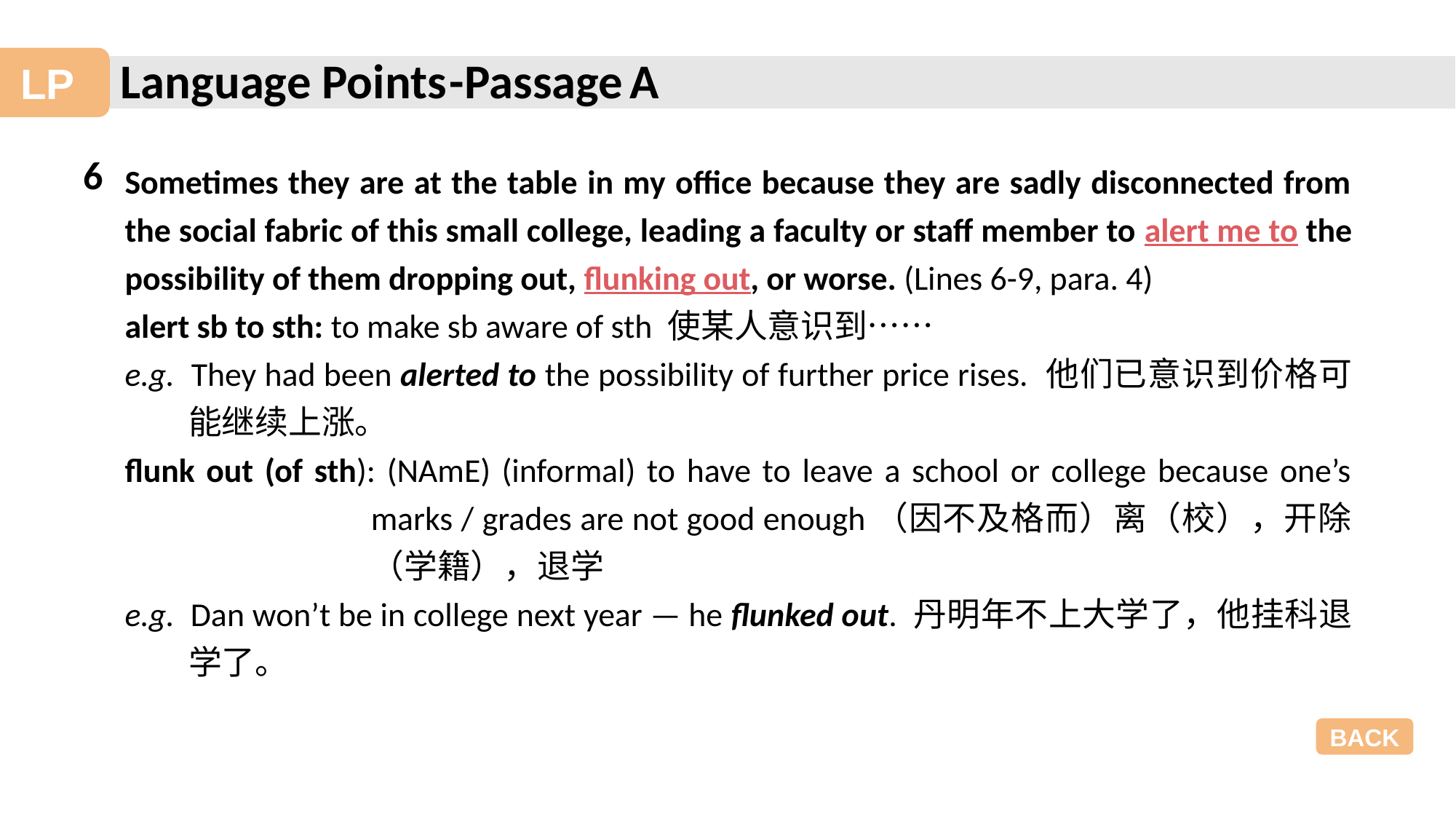

-Passage A
6
Sometimes they are at the table in my office because they are sadly disconnected from the social fabric of this small college, leading a faculty or staff member to alert me to the possibility of them dropping out, flunking out, or worse. (Lines 6-9, para. 4)
alert sb to sth: to make sb aware of sth 使某人意识到……
e.g.  They had been alerted to the possibility of further price rises. 他们已意识到价格可能继续上涨。
flunk out (of sth): (NAmE) (informal) to have to leave a school or college because one’s marks / grades are not good enough（因不及格而）离（校），开除（学籍），退学
e.g.  Dan won’t be in college next year — he flunked out. 丹明年不上大学了，他挂科退学了。
BACK